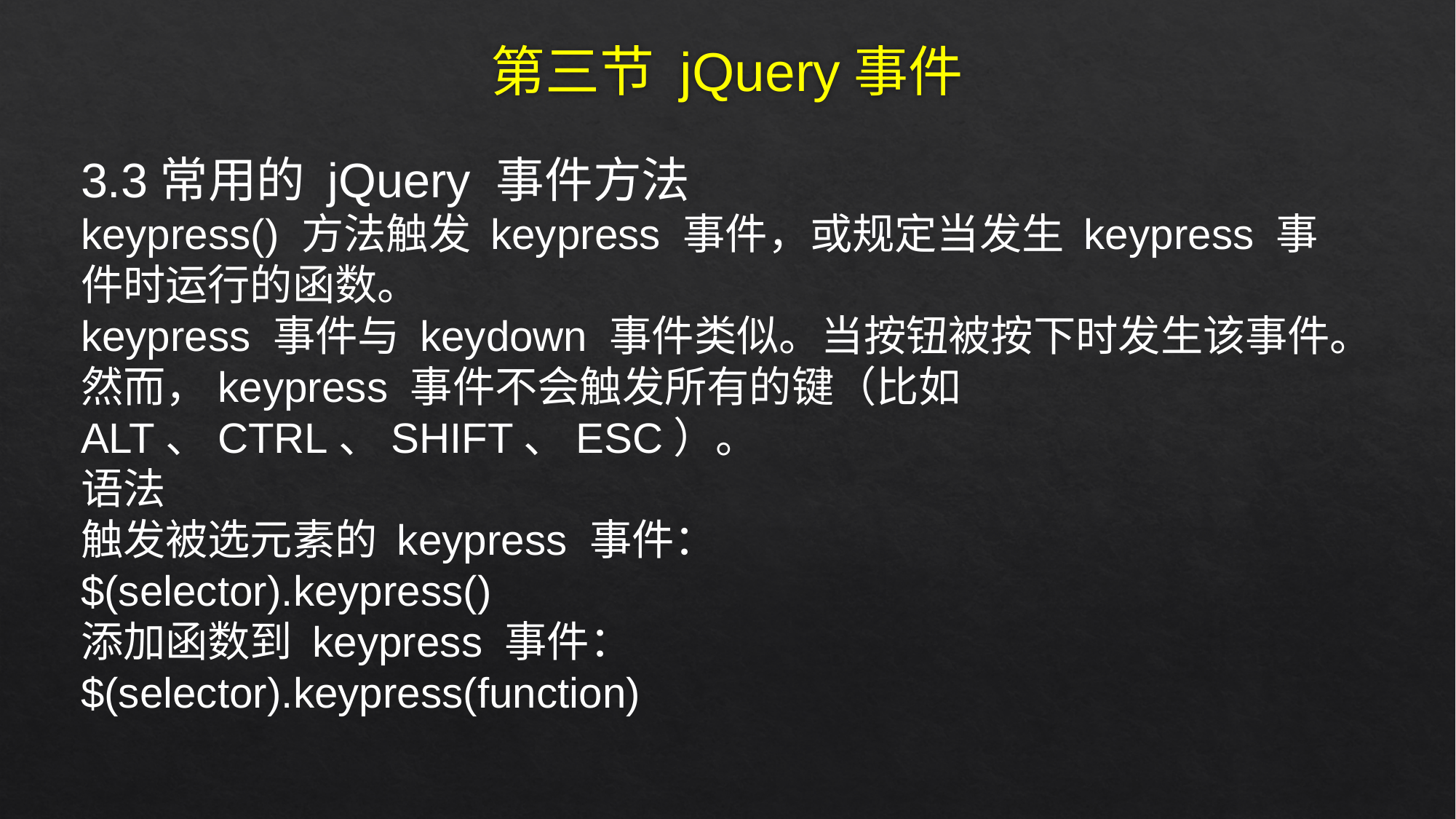

# 第三节 jQuery事件
3.3常用的 jQuery 事件方法
keypress() 方法触发 keypress 事件，或规定当发生 keypress 事件时运行的函数。
keypress 事件与 keydown 事件类似。当按钮被按下时发生该事件。
然而，keypress 事件不会触发所有的键（比如 ALT、CTRL、SHIFT、ESC）。
语法
触发被选元素的 keypress 事件：
$(selector).keypress()
添加函数到 keypress 事件：
$(selector).keypress(function)